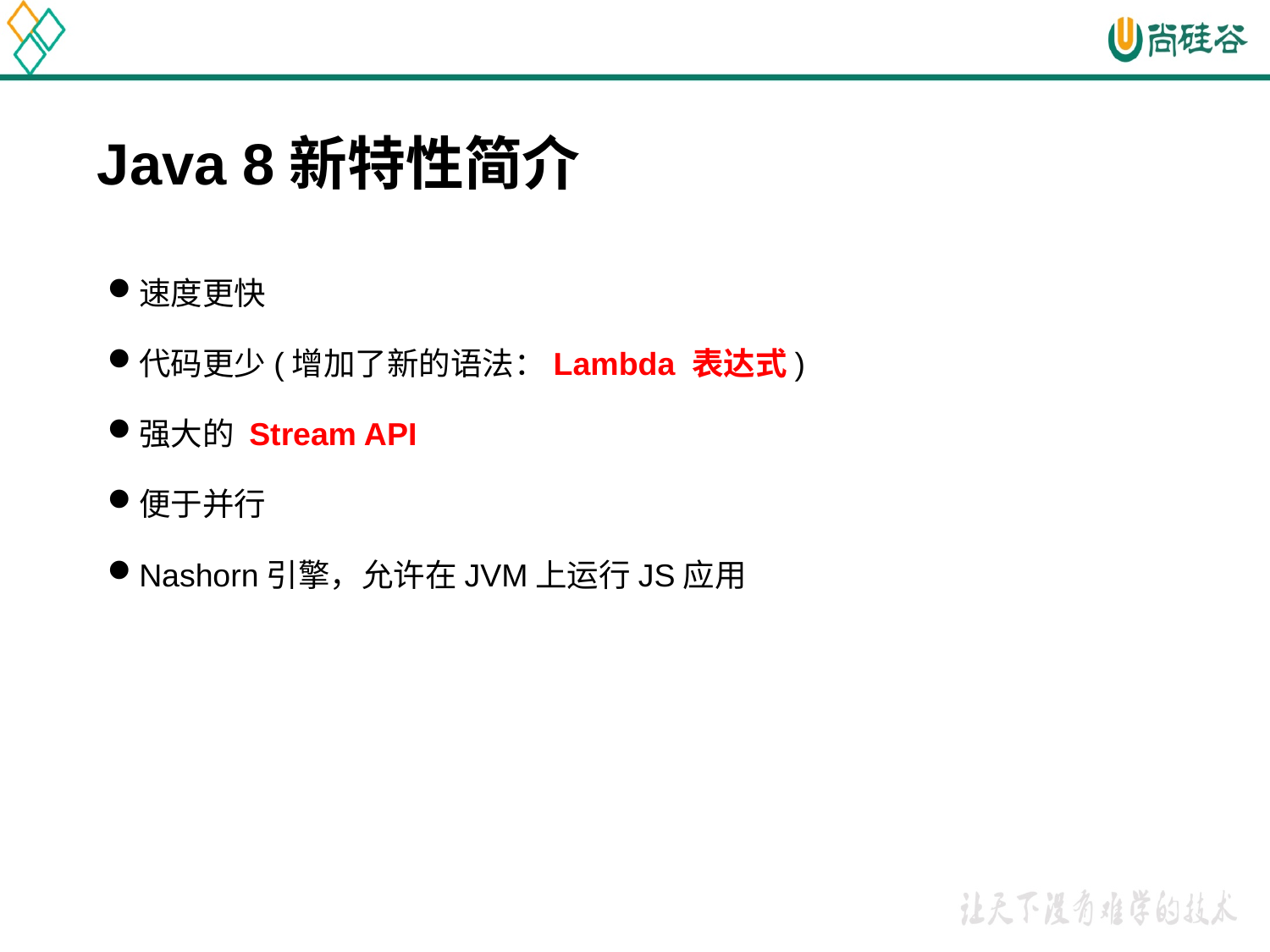

# Java 8新特性简介
速度更快
代码更少(增加了新的语法：Lambda 表达式)
强大的 Stream API
便于并行
Nashorn引擎，允许在JVM上运行JS应用